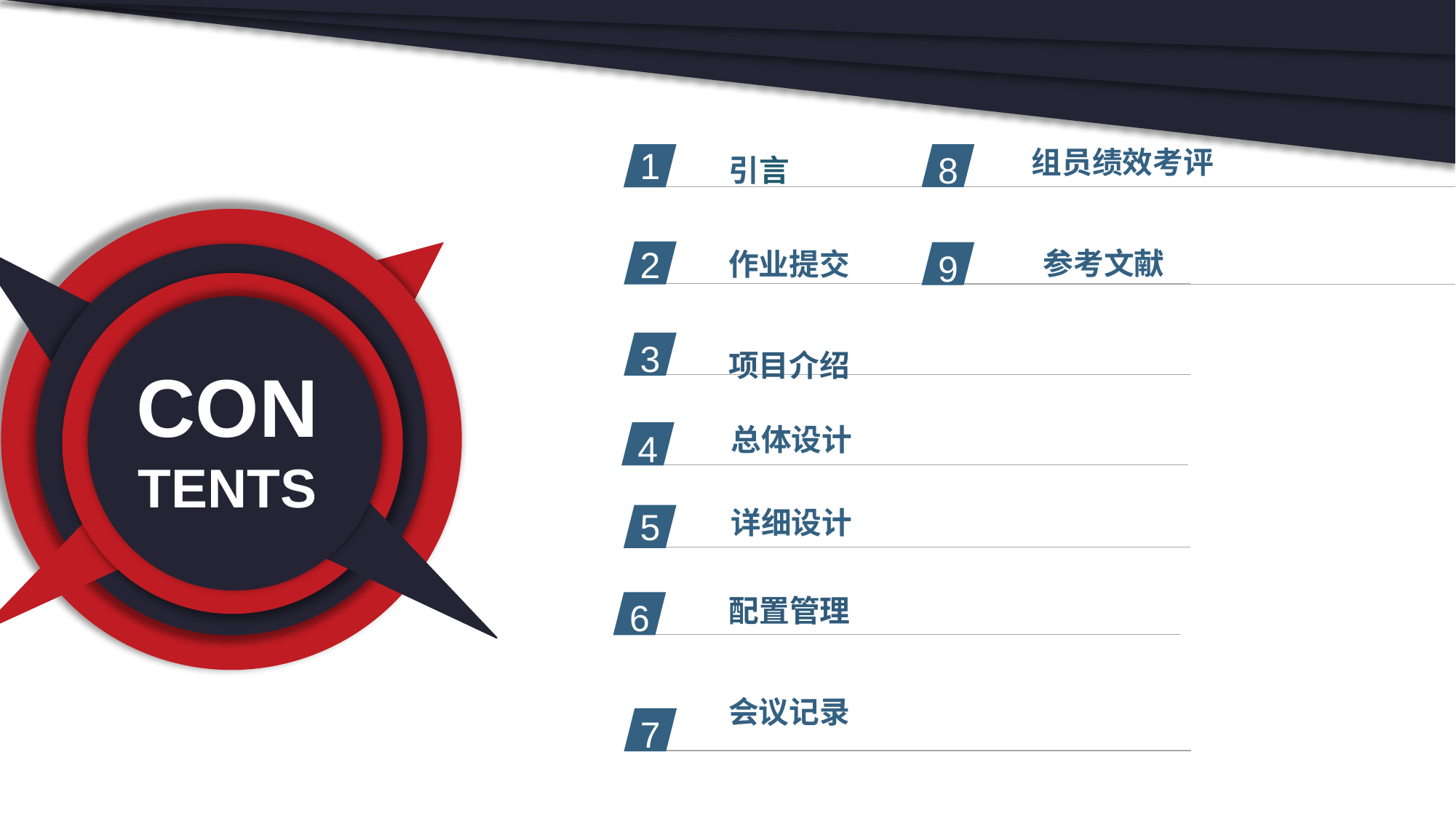

1

组员绩效考评
8

引言

C作业NTS
2

参考文献
作业提交
9

项目介绍
3

CON
TENTS

总体设计
4

5

详细设计
配置管理
6

会议记录
7